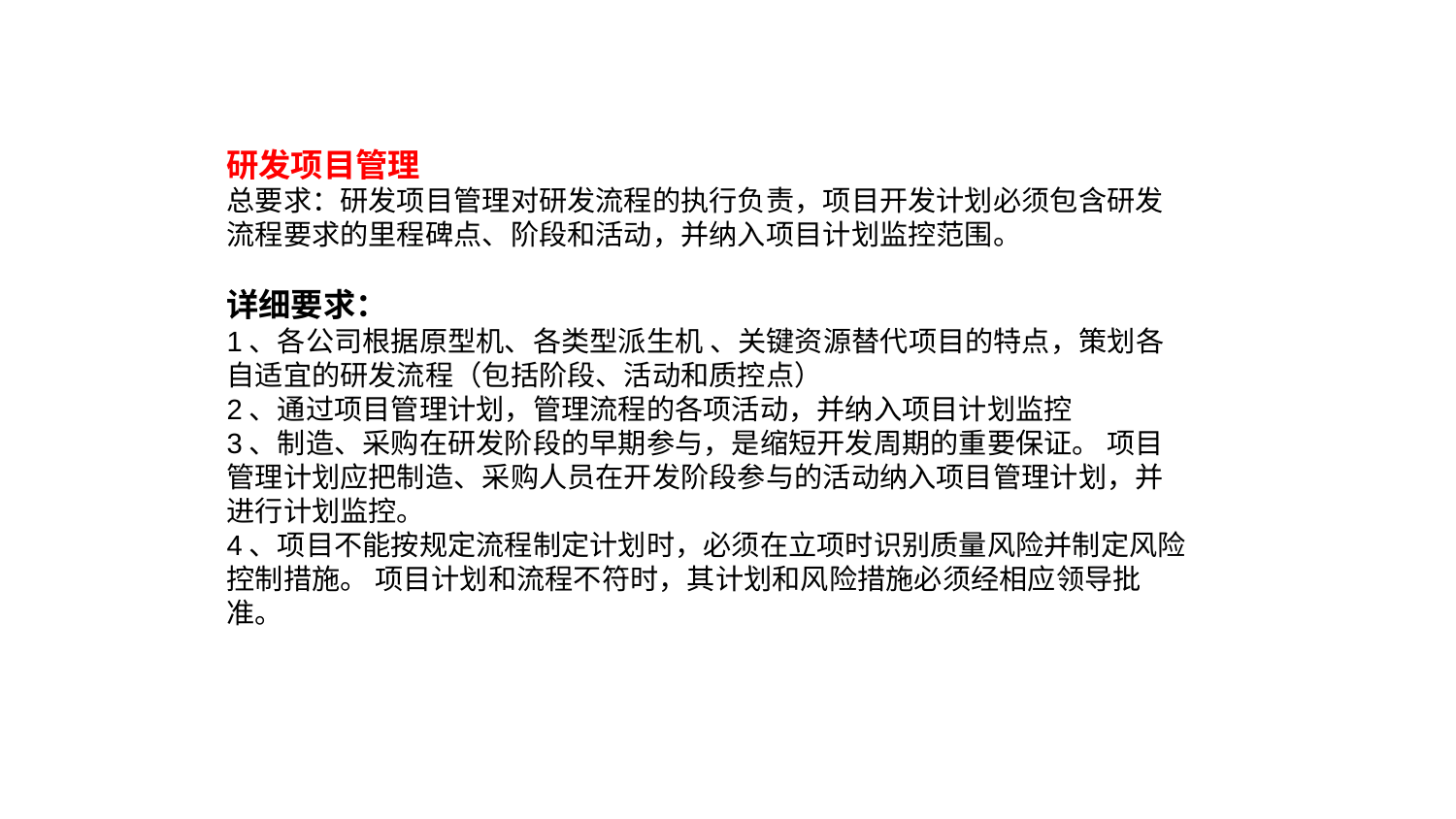

研发项目管理
总要求：研发项目管理对研发流程的执行负责，项目开发计划必须包含研发流程要求的里程碑点、阶段和活动，并纳入项目计划监控范围。

详细要求：
1、各公司根据原型机、各类型派生机 、关键资源替代项目的特点，策划各自适宜的研发流程（包括阶段、活动和质控点）
2、通过项目管理计划，管理流程的各项活动，并纳入项目计划监控
3、制造、采购在研发阶段的早期参与，是缩短开发周期的重要保证。 项目管理计划应把制造、采购人员在开发阶段参与的活动纳入项目管理计划，并进行计划监控。
4、项目不能按规定流程制定计划时，必须在立项时识别质量风险并制定风险控制措施。 项目计划和流程不符时，其计划和风险措施必须经相应领导批准。